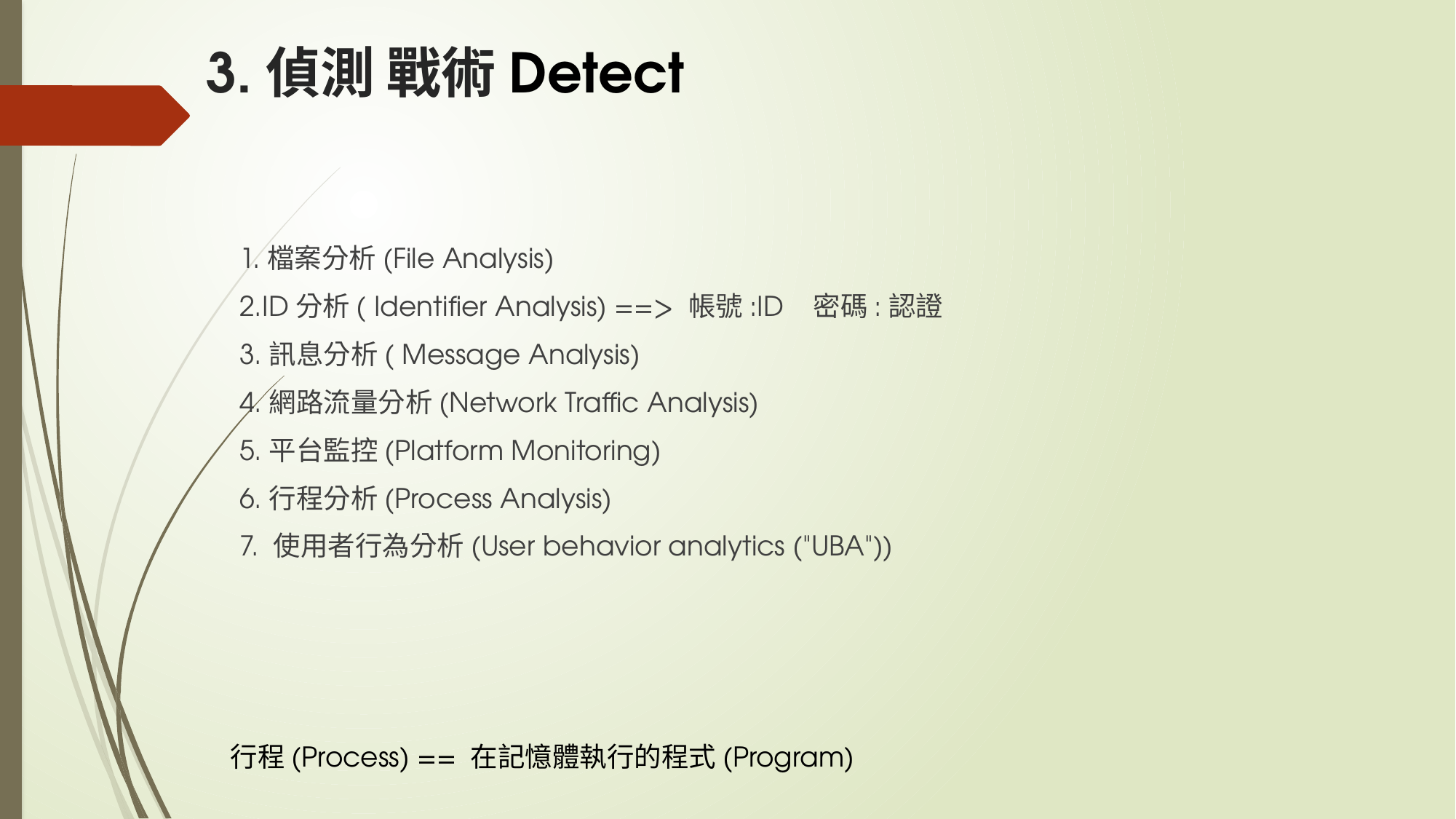

# 3.偵測 戰術Detect
1.檔案分析(File Analysis)
2.ID分析( Identifier Analysis) ==> 帳號:ID   密碼:認證
3.訊息分析( Message Analysis)
4.網路流量分析(Network Traffic Analysis)
5.平台監控(Platform Monitoring)
6.行程分析(Process Analysis)
7. 使用者行為分析(User behavior analytics ("UBA"))
行程(Process) == 在記憶體執行的程式(Program)